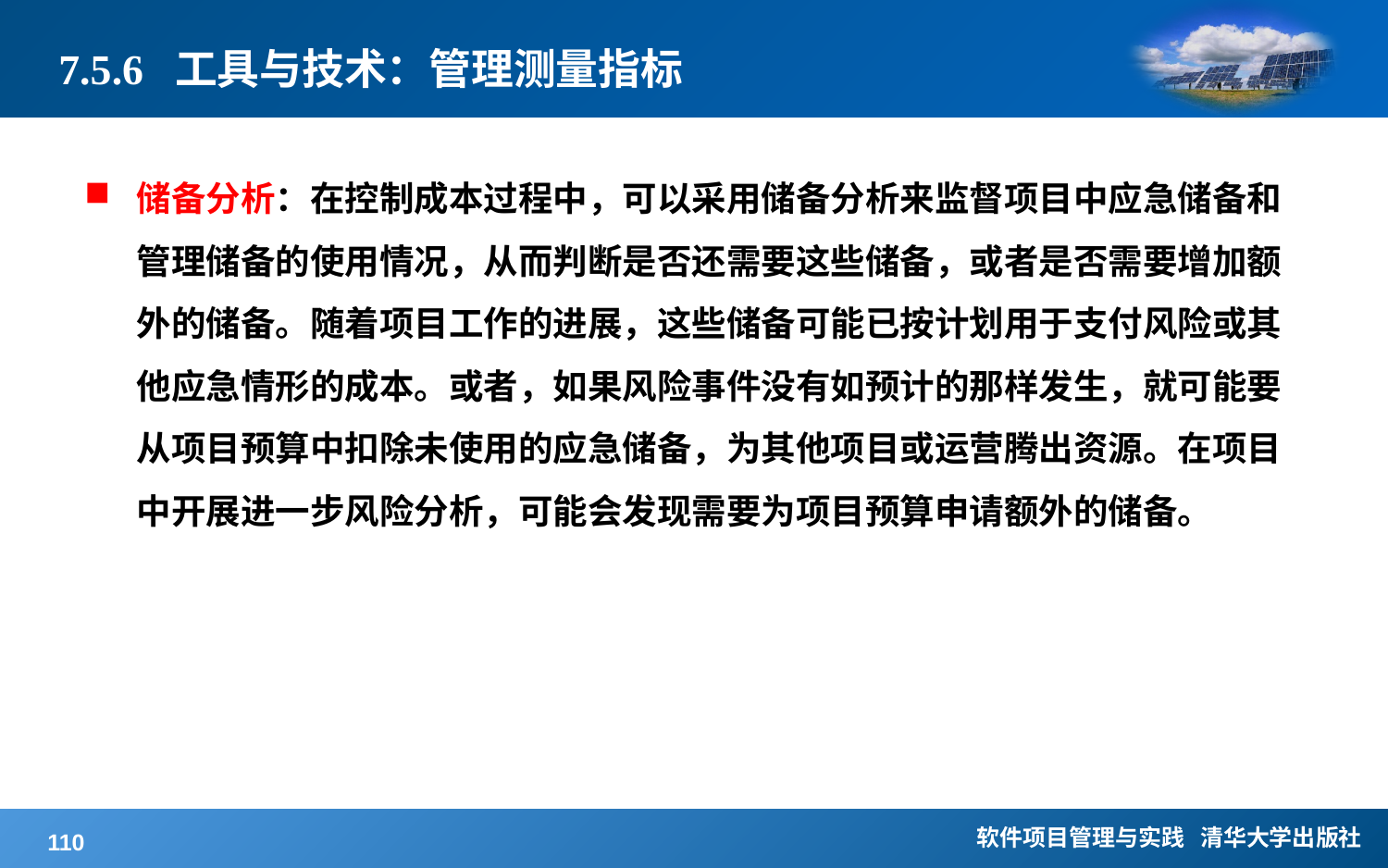

# 7.5.6  工具与技术：管理测量指标
储备分析：在控制成本过程中，可以采用储备分析来监督项目中应急储备和管理储备的使用情况，从而判断是否还需要这些储备，或者是否需要增加额外的储备。随着项目工作的进展，这些储备可能已按计划用于支付风险或其他应急情形的成本。或者，如果风险事件没有如预计的那样发生，就可能要从项目预算中扣除未使用的应急储备，为其他项目或运营腾出资源。在项目中开展进一步风险分析，可能会发现需要为项目预算申请额外的储备。